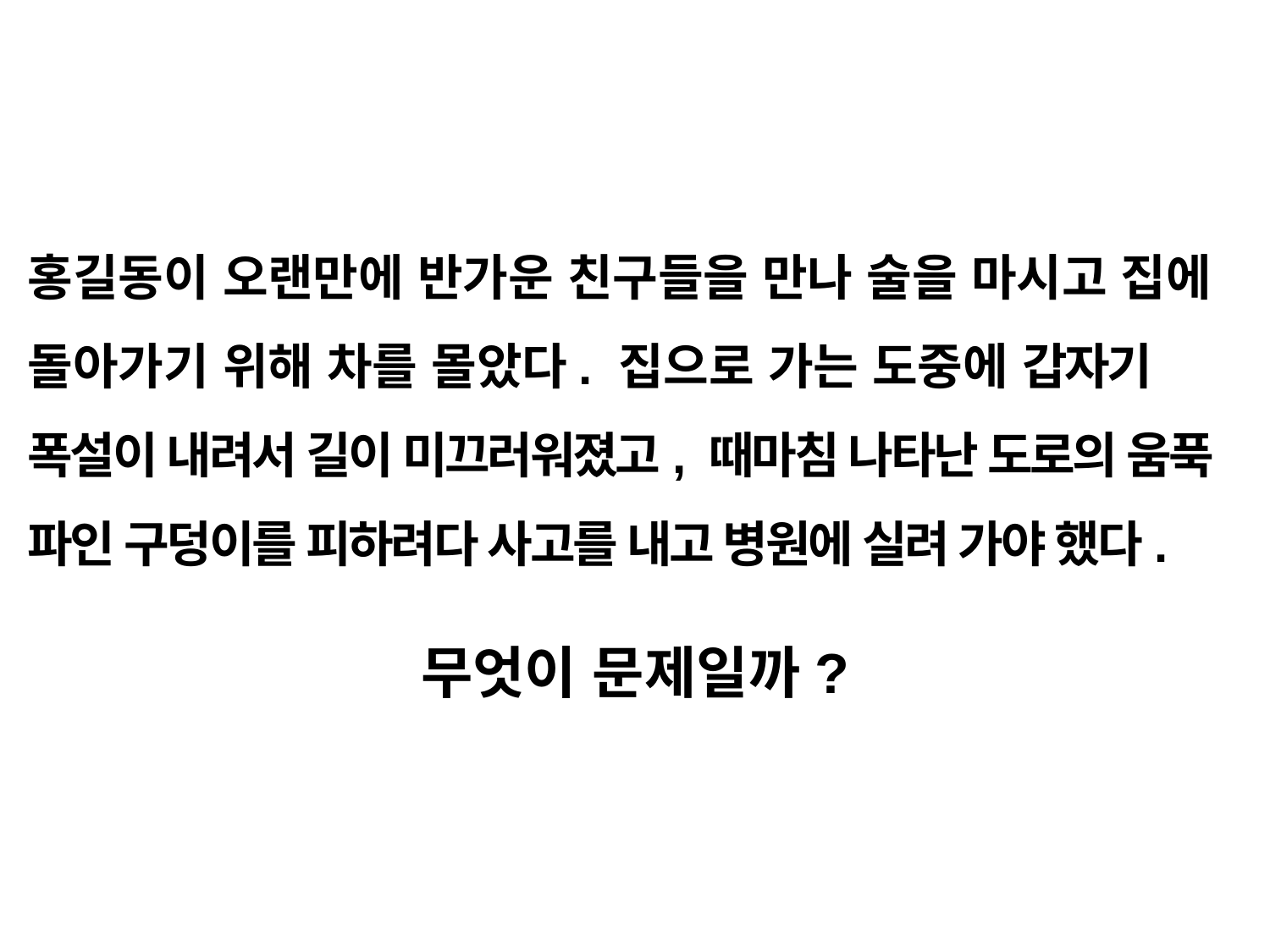

홍길동이 오랜만에 반가운 친구들을 만나 술을 마시고 집에 돌아가기 위해 차를 몰았다. 집으로 가는 도중에 갑자기 폭설이 내려서 길이 미끄러워졌고, 때마침 나타난 도로의 움푹 파인 구덩이를 피하려다 사고를 내고 병원에 실려 가야 했다.

무엇이 문제일까?